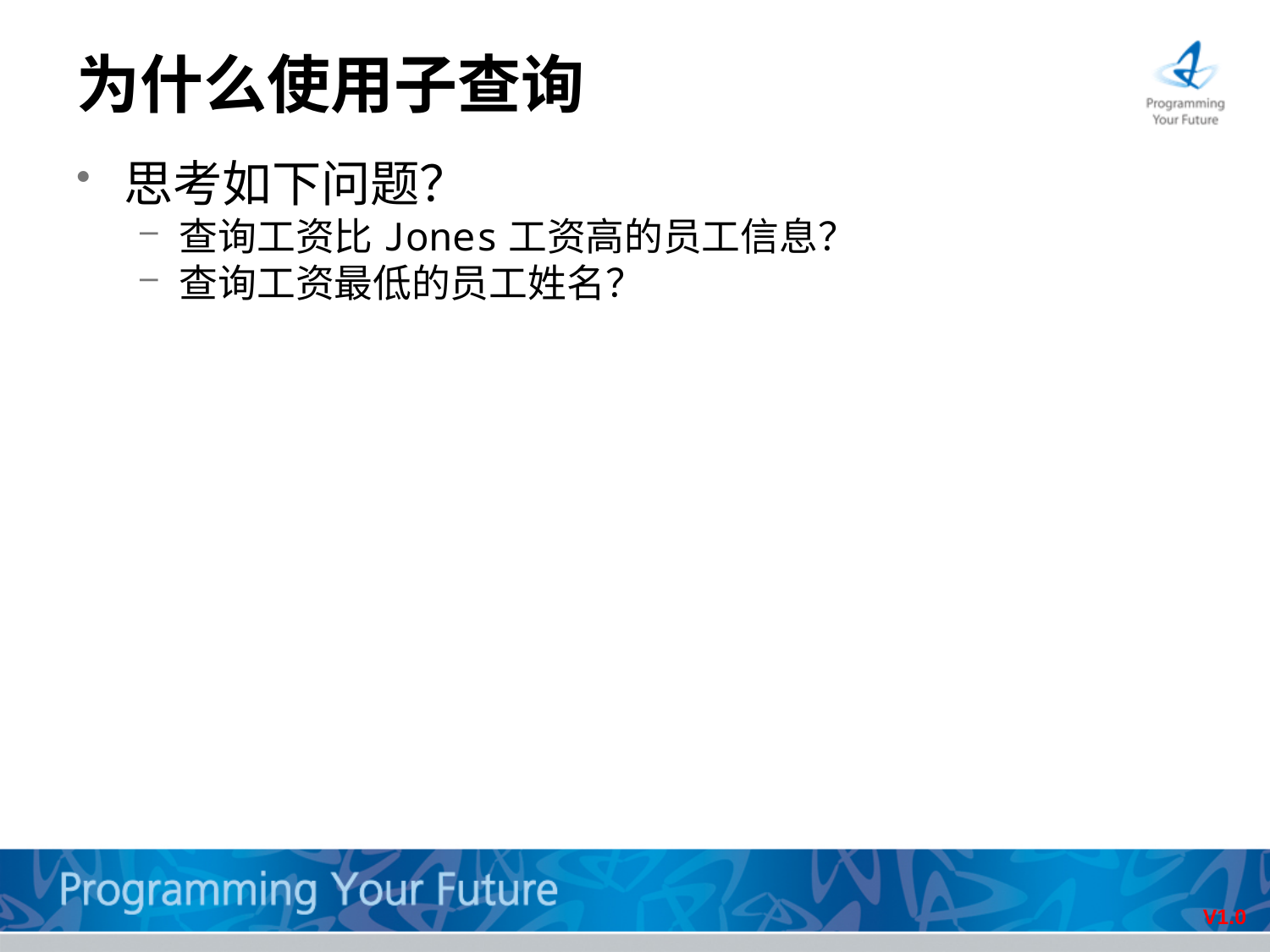

# 为什么使用子查询
思考如下问题？
查询工资比Jones工资高的员工信息？
查询工资最低的员工姓名？